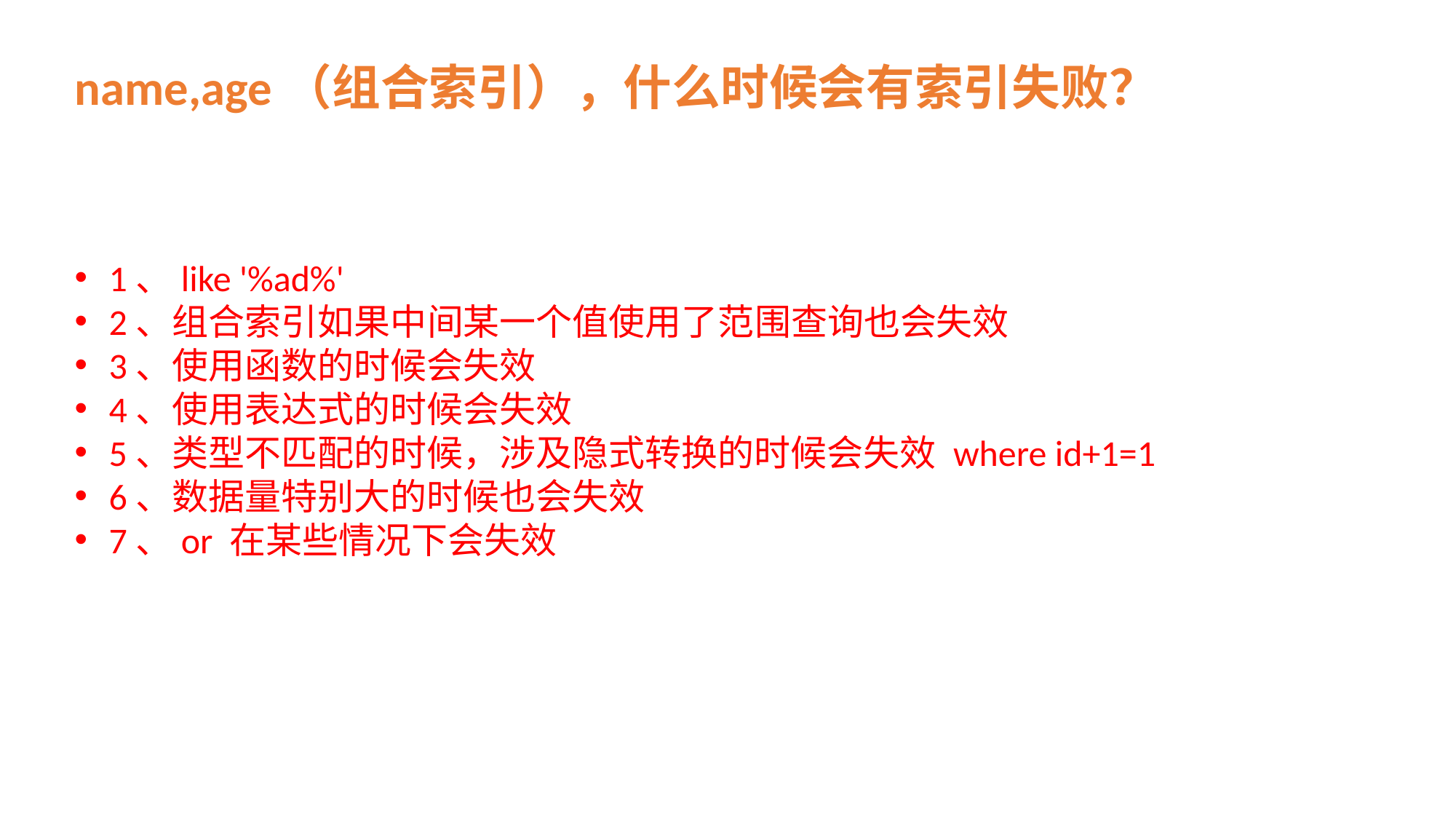

name,age（组合索引），什么时候会有索引失败？
1、like '%ad%'
2、组合索引如果中间某一个值使用了范围查询也会失效
3、使用函数的时候会失效
4、使用表达式的时候会失效
5、类型不匹配的时候，涉及隐式转换的时候会失效 where id+1=1
6、数据量特别大的时候也会失效
7、or 在某些情况下会失效